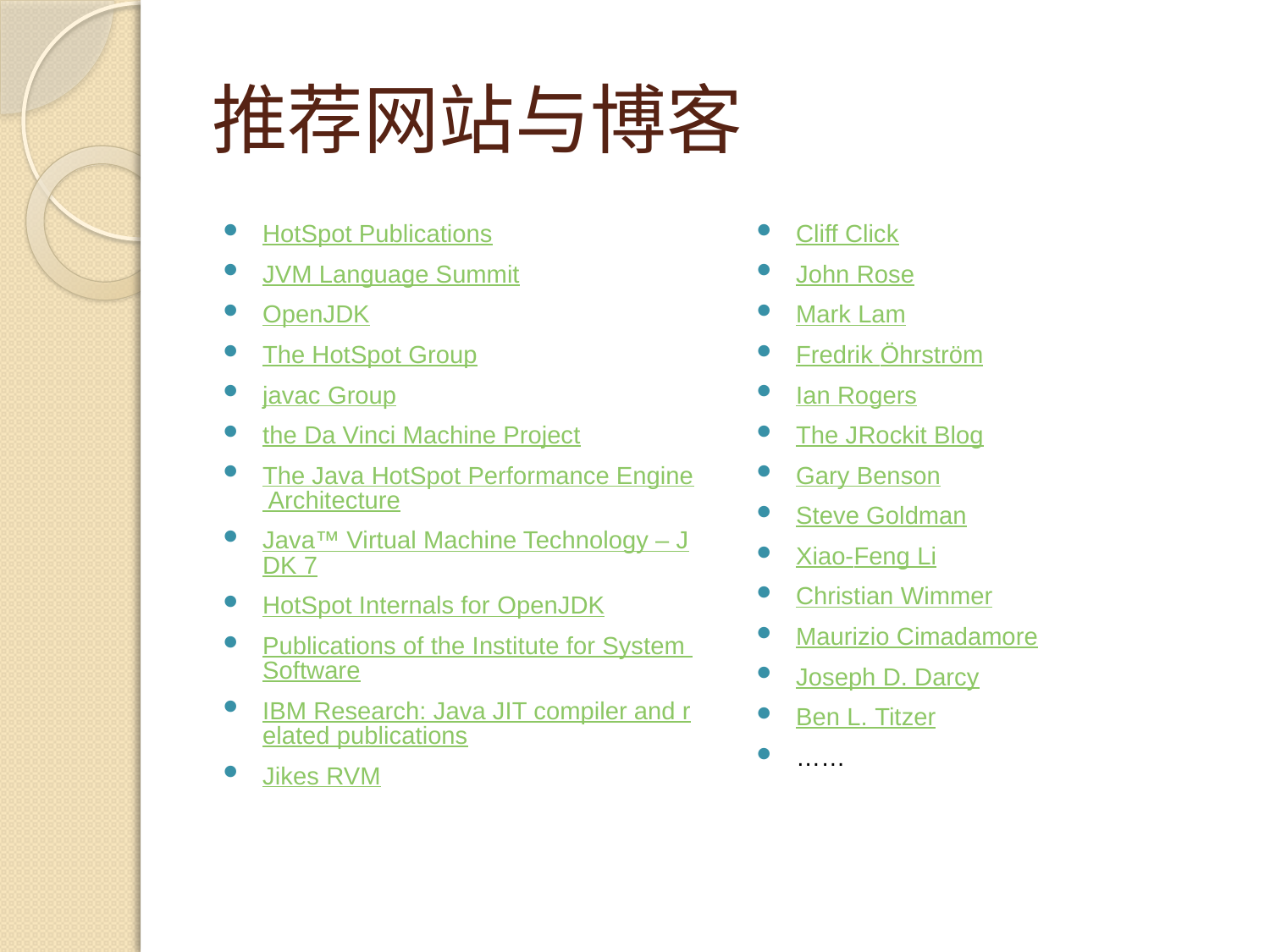

# 推荐网站与博客
HotSpot Publications
JVM Language Summit
OpenJDK
The HotSpot Group
javac Group
the Da Vinci Machine Project
The Java HotSpot Performance Engine Architecture
Java™ Virtual Machine Technology – JDK 7
HotSpot Internals for OpenJDK
Publications of the Institute for System Software
IBM Research: Java JIT compiler and related publications
Jikes RVM

Cliff Click
John Rose
Mark Lam
Fredrik Öhrström
Ian Rogers
The JRockit Blog
Gary Benson
Steve Goldman
Xiao-Feng Li
Christian Wimmer
Maurizio Cimadamore
Joseph D. Darcy
Ben L. Titzer
……